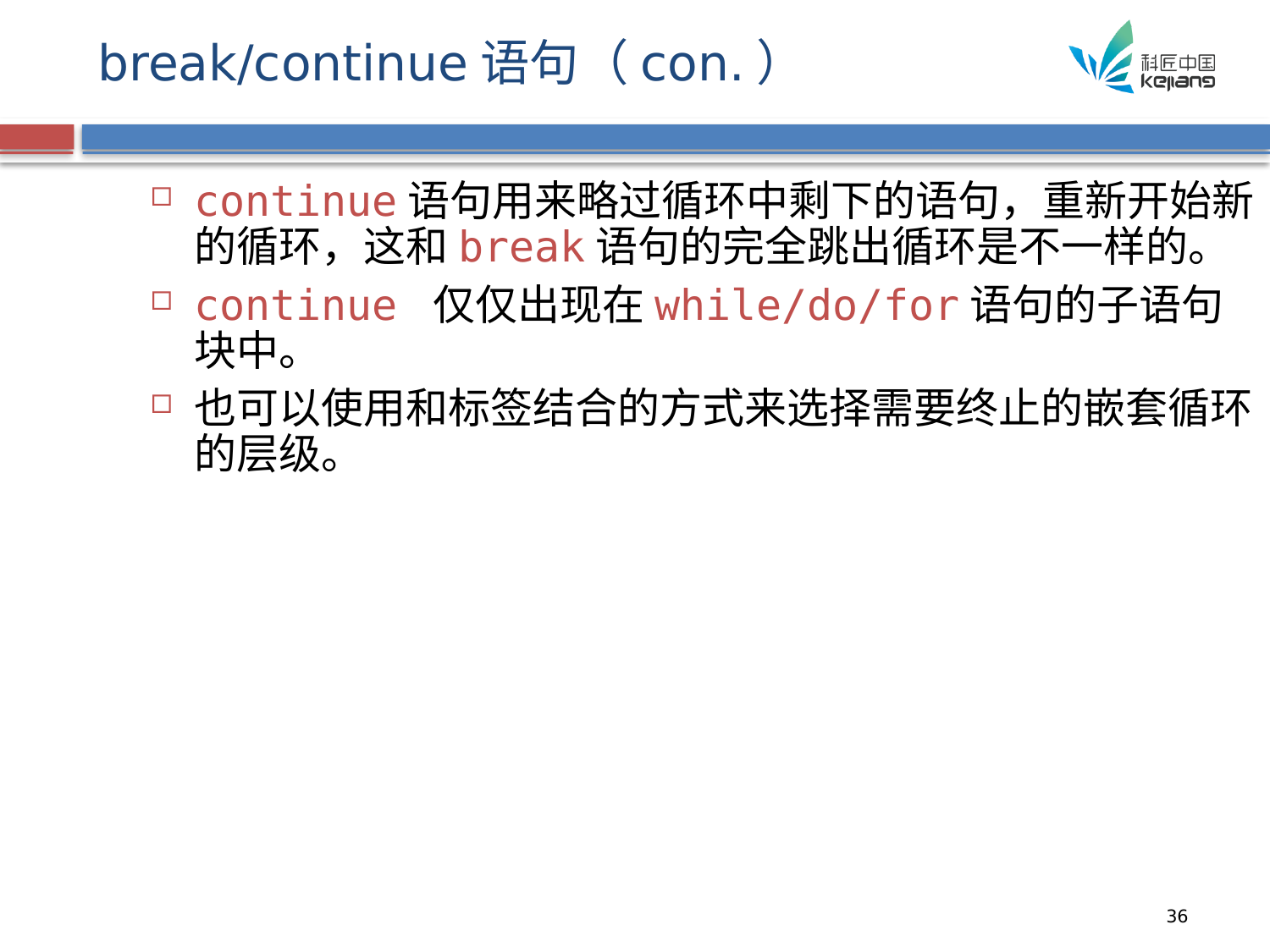

# break/continue语句（con.）
continue语句用来略过循环中剩下的语句，重新开始新的循环，这和break语句的完全跳出循环是不一样的。
continue 仅仅出现在while/do/for语句的子语句块中。
也可以使用和标签结合的方式来选择需要终止的嵌套循环的层级。
36